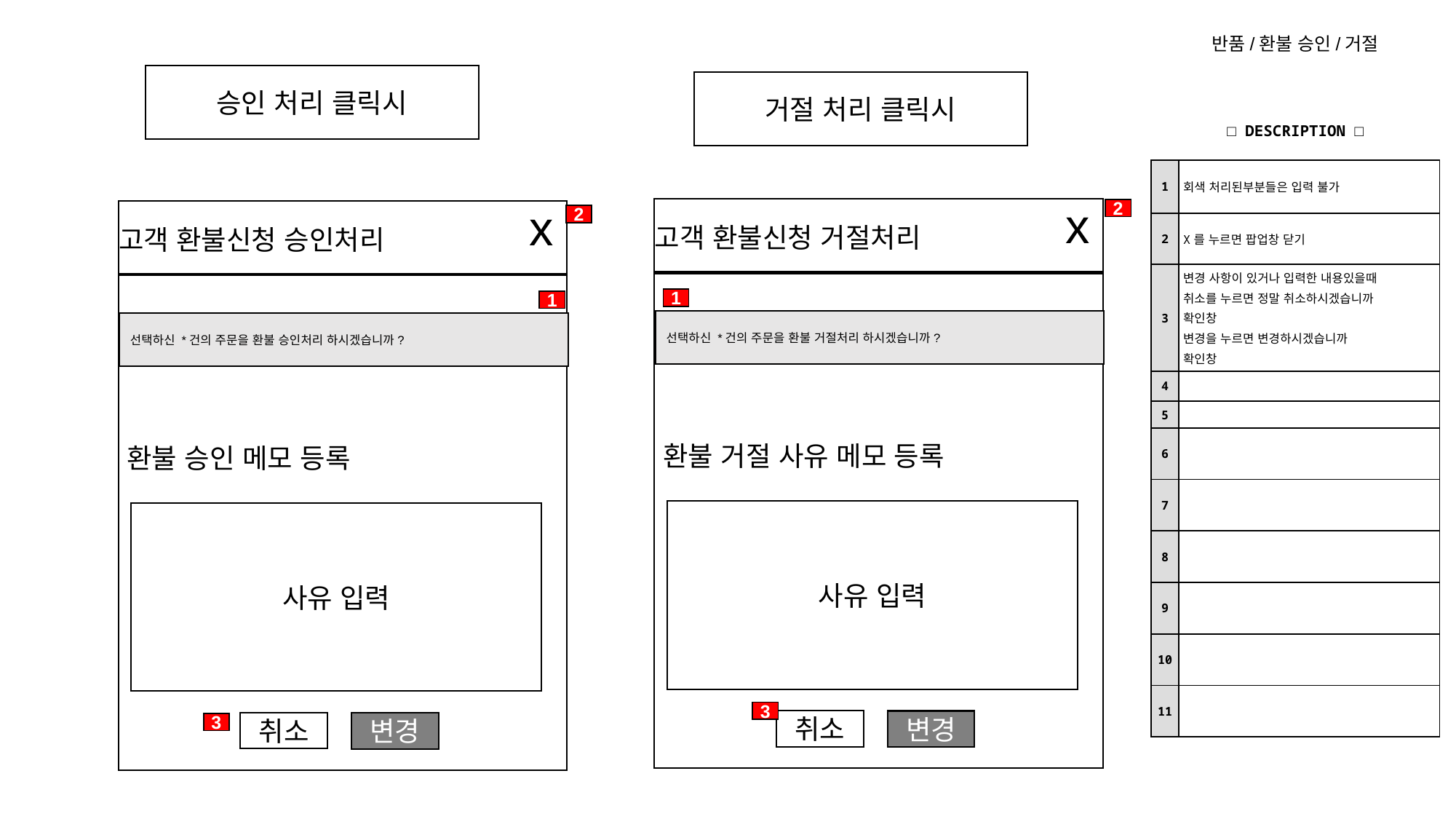

반품/환불 승인/거절
승인 처리 클릭시
거절 처리 클릭시
| □ DESCRIPTION □ |  |
| --- | --- |
| 1 | 회색 처리된부분들은 입력 불가 |
| 2 | X를 누르면 팝업창 닫기 |
| 3 | 변경 사항이 있거나 입력한 내용있을때 취소를 누르면 정말 취소하시겠습니까 확인창 변경을 누르면 변경하시겠습니까 확인창 |
| 4 |  |
| 5 |  |
| 6 |  |
| 7 |  |
| 8 |  |
| 9 |  |
| 10 |  |
| 11 |  |

x
2

x
고객 환불신청 거절처리
고객 환불신청 승인처리
2
1
1
선택하신 *건의 주문을 환불 거절처리 하시겠습니까?
선택하신 *건의 주문을 환불 승인처리 하시겠습니까?
환불 거절 사유 메모 등록
환불 승인 메모 등록
사유 입력
사유 입력
3
취소
변경
취소
변경
3